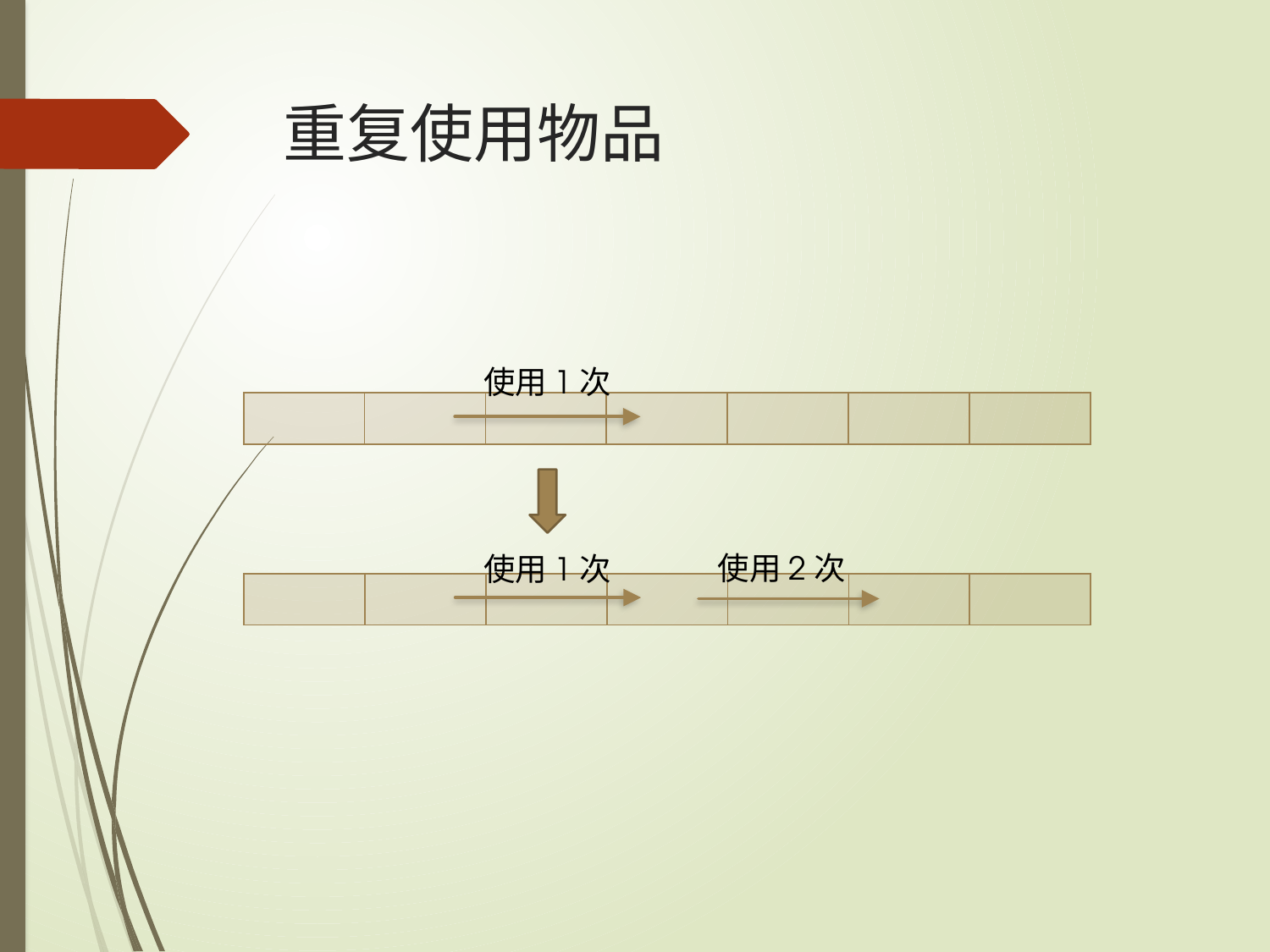

# 重复使用物品
使用1次
|  |  |  |  |  |  |  |
| --- | --- | --- | --- | --- | --- | --- |

使用2次
使用1次
|  |  |  |  |  |  |  |
| --- | --- | --- | --- | --- | --- | --- |